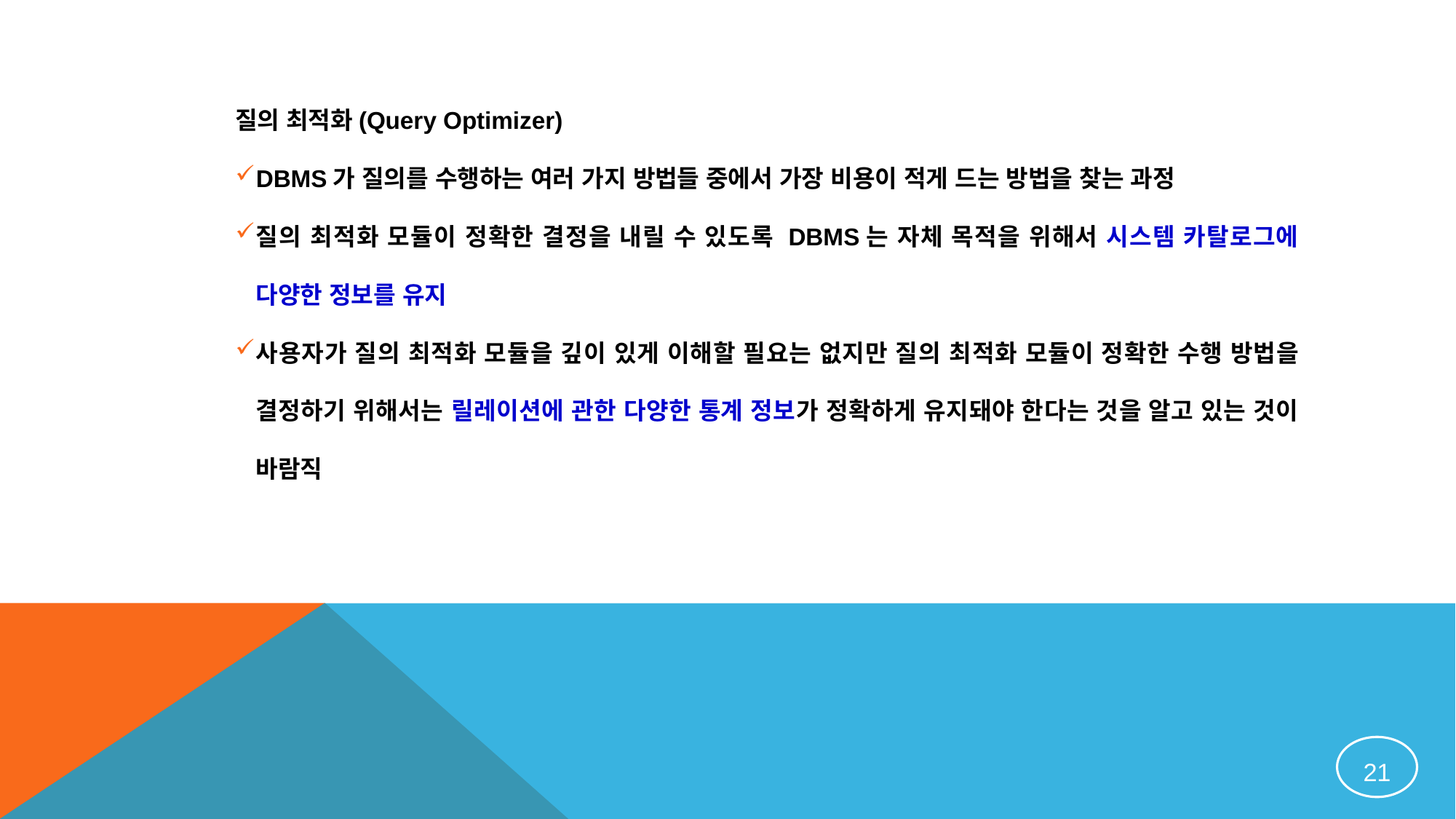

질의 최적화(Query Optimizer)
DBMS가 질의를 수행하는 여러 가지 방법들 중에서 가장 비용이 적게 드는 방법을 찾는 과정
질의 최적화 모듈이 정확한 결정을 내릴 수 있도록 DBMS는 자체 목적을 위해서 시스템 카탈로그에 다양한 정보를 유지
사용자가 질의 최적화 모듈을 깊이 있게 이해할 필요는 없지만 질의 최적화 모듈이 정확한 수행 방법을 결정하기 위해서는 릴레이션에 관한 다양한 통계 정보가 정확하게 유지돼야 한다는 것을 알고 있는 것이 바람직
21